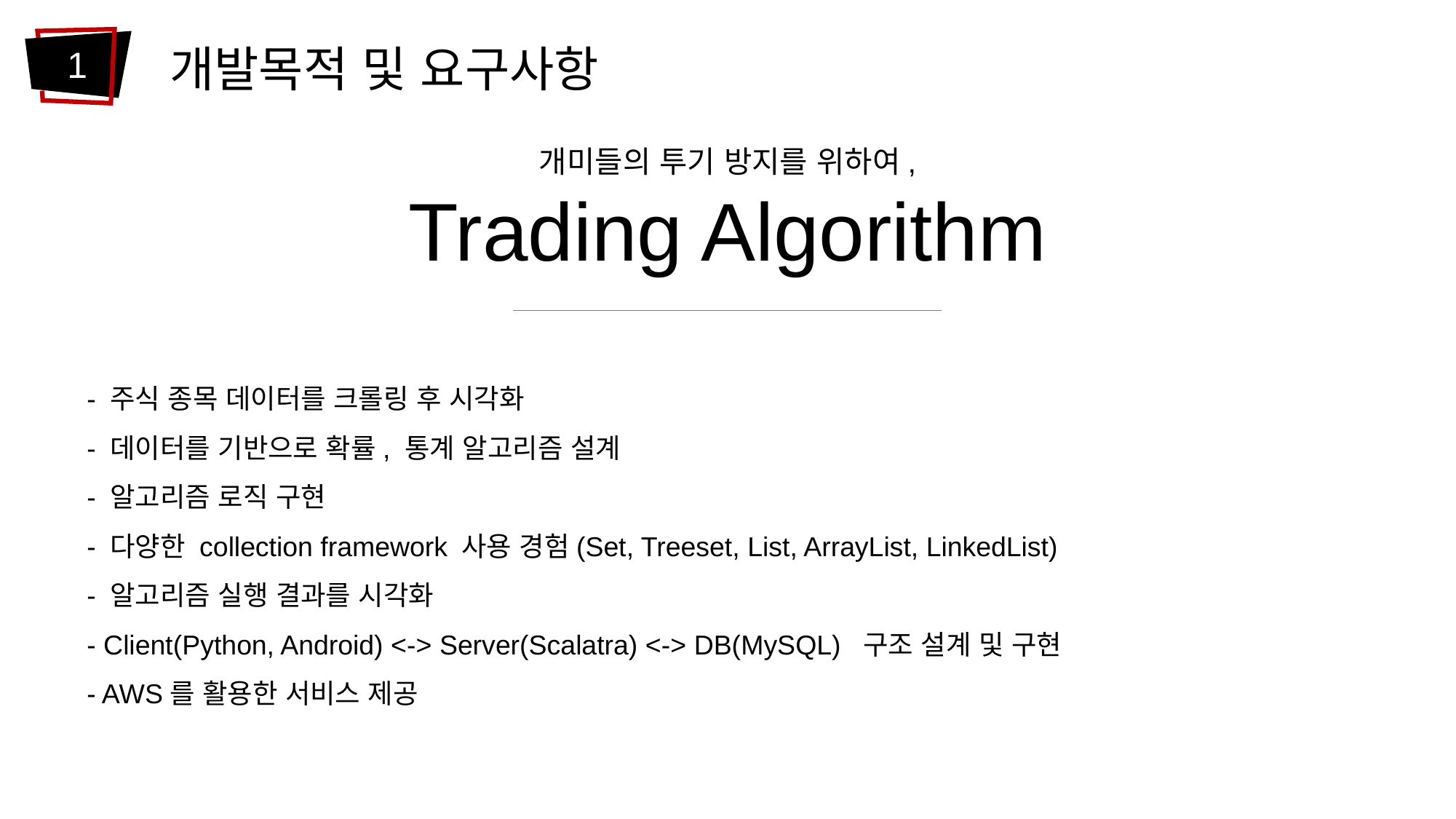

개발목적 및 요구사항
1
개미들의 투기 방지를 위하여,
Trading Algorithm
- 주식 종목 데이터를 크롤링 후 시각화
- 데이터를 기반으로 확률, 통계 알고리즘 설계
- 알고리즘 로직 구현
- 다양한 collection framework 사용 경험(Set, Treeset, List, ArrayList, LinkedList)
- 알고리즘 실행 결과를 시각화
- Client(Python, Android) <-> Server(Scalatra) <-> DB(MySQL)  구조 설계 및 구현
- AWS를 활용한 서비스 제공